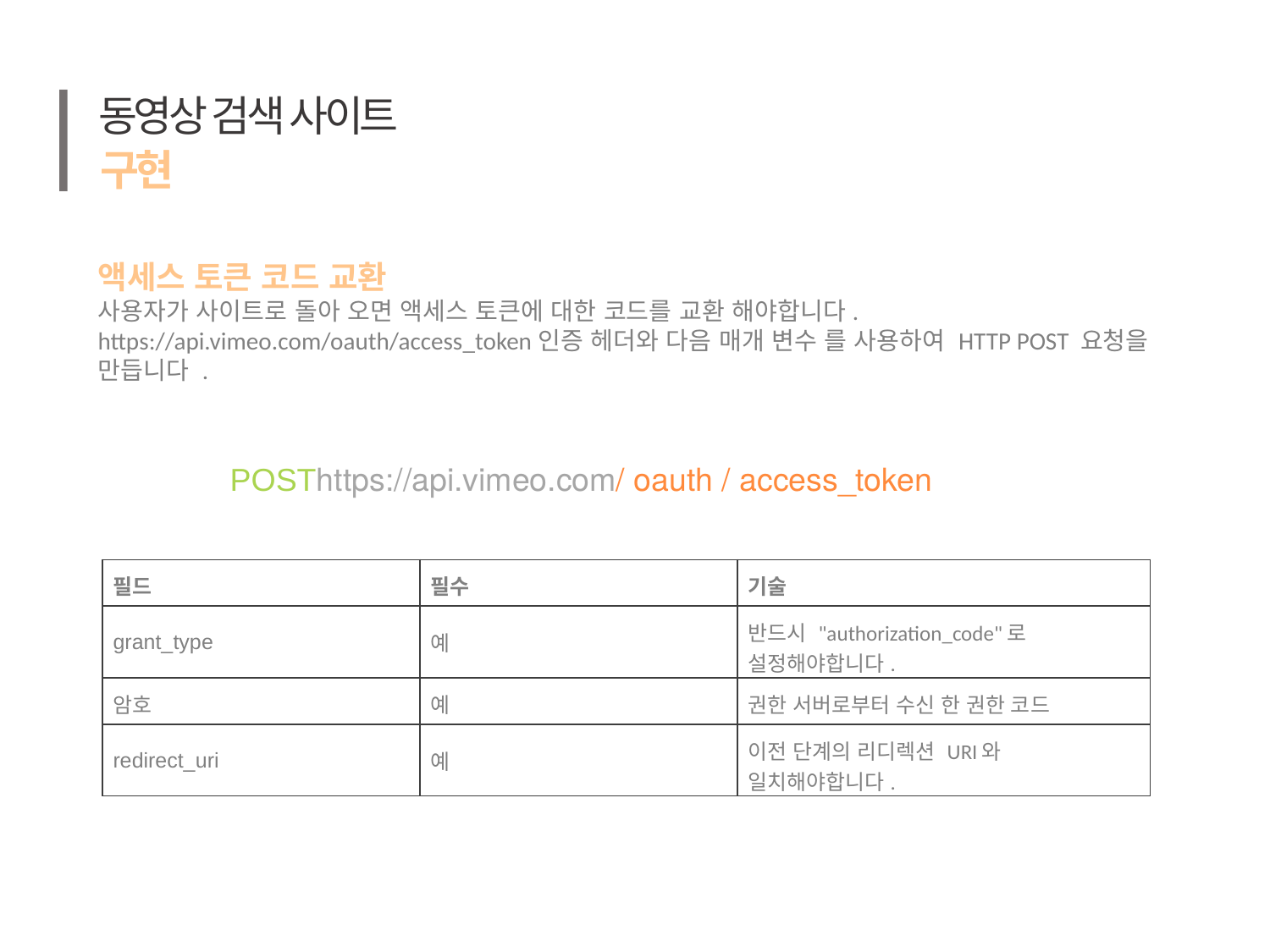

동영상 검색 사이트

구현
액세스 토큰 코드 교환
사용자가 사이트로 돌아 오면 액세스 토큰에 대한 코드를 교환 해야합니다. https://api.vimeo.com/oauth/access_token인증 헤더와 다음 매개 변수 를 사용하여 HTTP POST 요청을 만듭니다 .

POSThttps://api.vimeo.com/ oauth / access_token
| 필드 | 필수 | 기술 |
| --- | --- | --- |
| grant\_type | 예 | 반드시 "authorization\_code"로 설정해야합니다. |
| 암호 | 예 | 권한 서버로부터 수신 한 권한 코드 |
| redirect\_uri | 예 | 이전 단계의 리디렉션 URI와 일치해야합니다. |